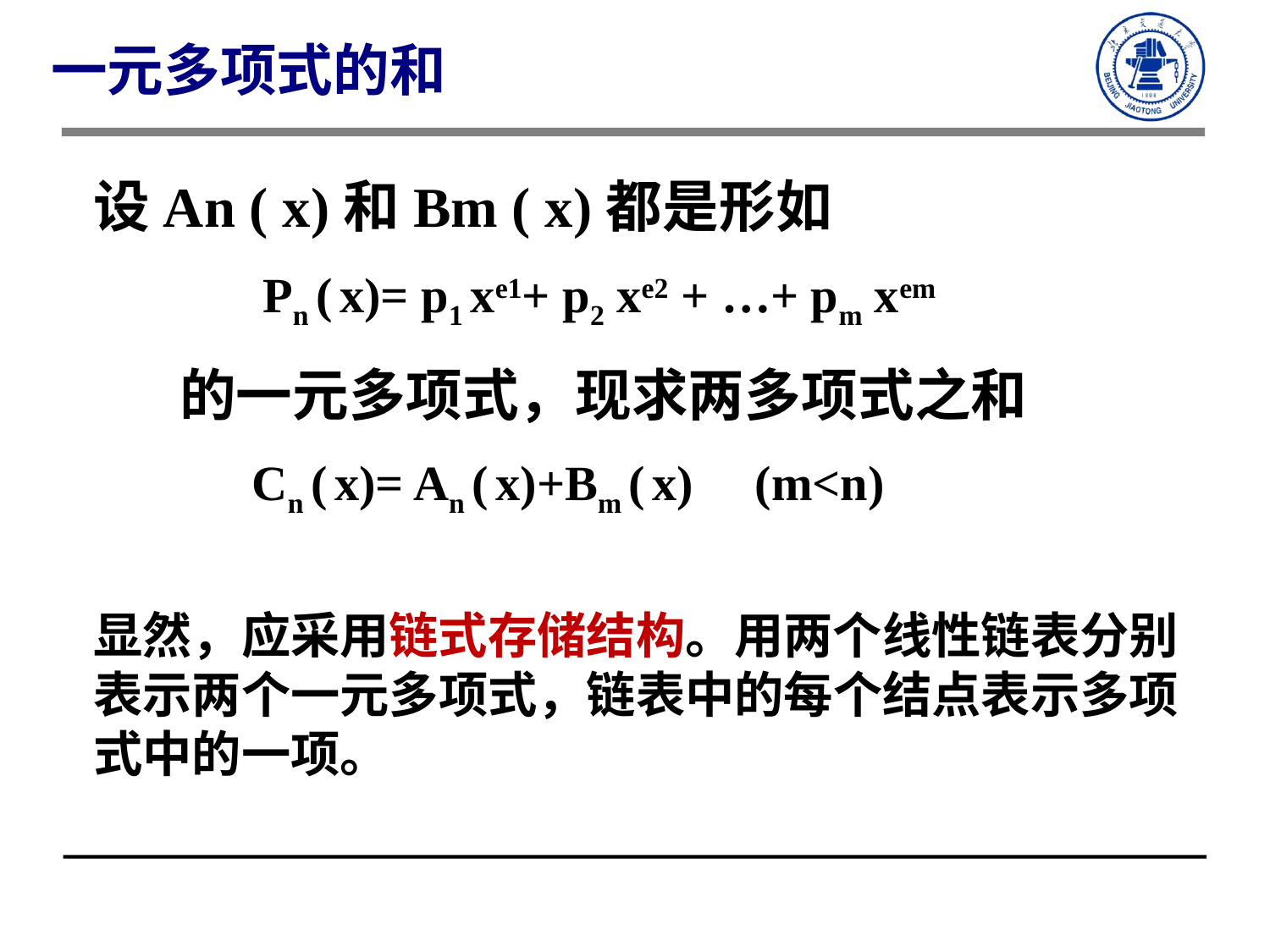

一元多项式的和
设An ( x)和Bm ( x)都是形如
                Pn ( x)= p1 xe1+ p2 xe2 + …+ pm xem
        的一元多项式，现求两多项式之和
               Cn ( x)= An ( x)+Bm ( x)     (m<n)
显然，应采用链式存储结构。用两个线性链表分别表示两个一元多项式，链表中的每个结点表示多项式中的一项。